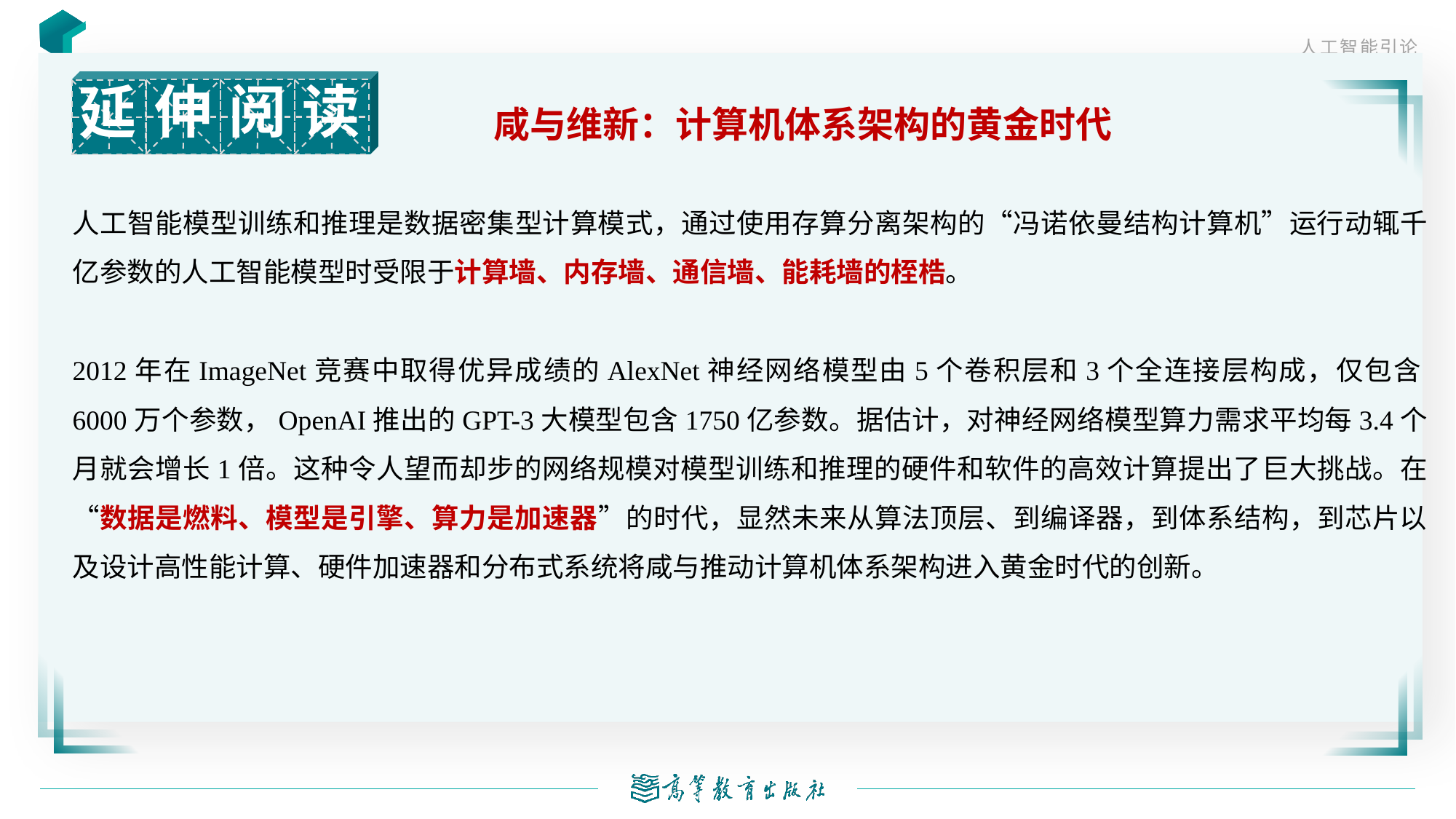

读
阅
伸
延

咸与维新：计算机体系架构的黄金时代

人工智能模型训练和推理是数据密集型计算模式，通过使用存算分离架构的“冯诺依曼结构计算机”运行动辄千亿参数的人工智能模型时受限于计算墙、内存墙、通信墙、能耗墙的桎梏。

2012年在ImageNet竞赛中取得优异成绩的AlexNet神经网络模型由5个卷积层和3个全连接层构成，仅包含6000万个参数，OpenAI推出的GPT-3大模型包含1750亿参数。据估计，对神经网络模型算力需求平均每3.4个月就会增长1倍。这种令人望而却步的网络规模对模型训练和推理的硬件和软件的高效计算提出了巨大挑战。在“数据是燃料、模型是引擎、算力是加速器”的时代，显然未来从算法顶层、到编译器，到体系结构，到芯片以及设计高性能计算、硬件加速器和分布式系统将咸与推动计算机体系架构进入黄金时代的创新。